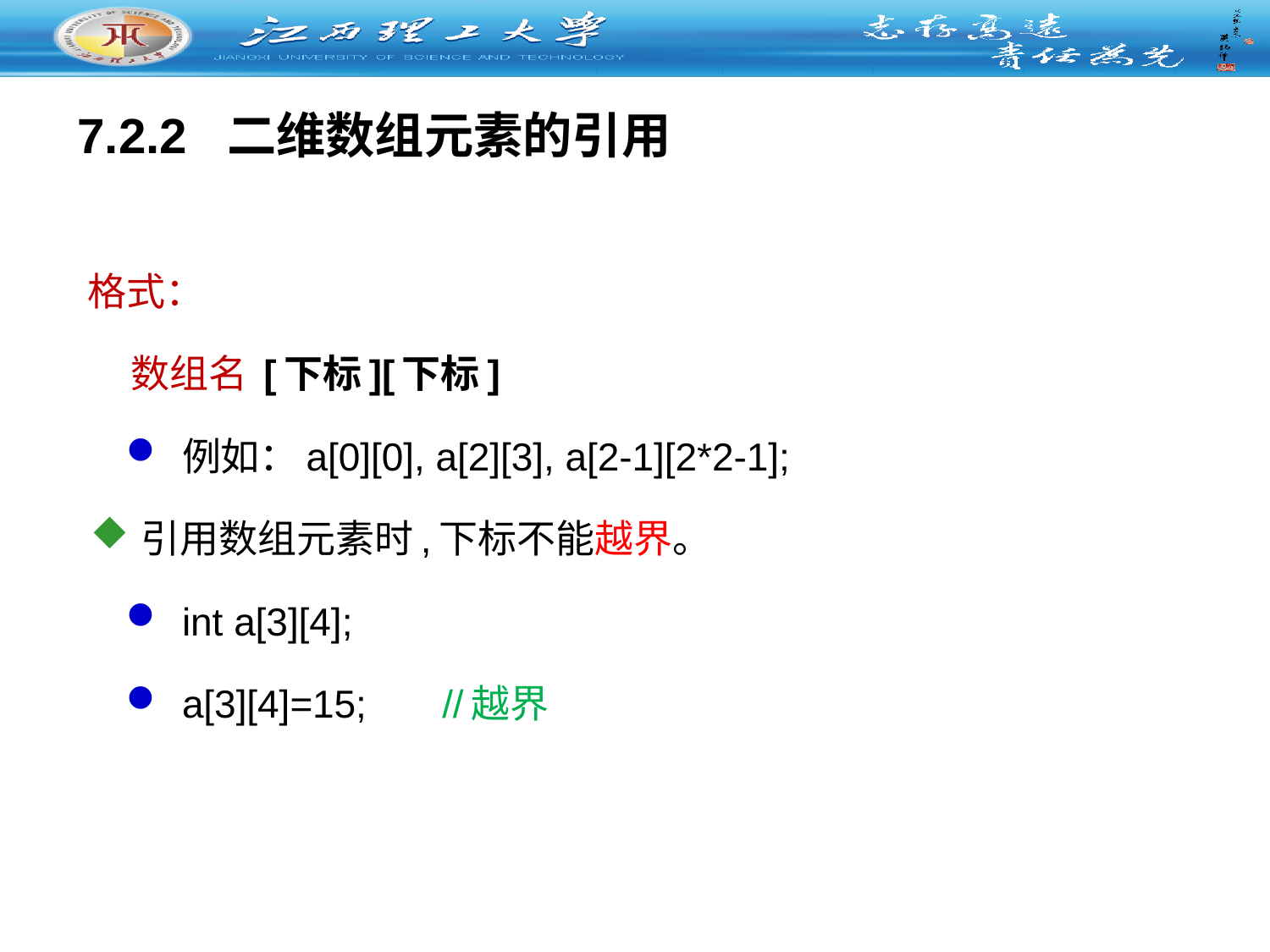

# 7.2.2  二维数组元素的引用
  格式：
       数组名 [下标][下标]
例如：a[0][0], a[2][3], a[2-1][2*2-1];
引用数组元素时,下标不能越界。
int a[3][4];
a[3][4]=15;       //越界